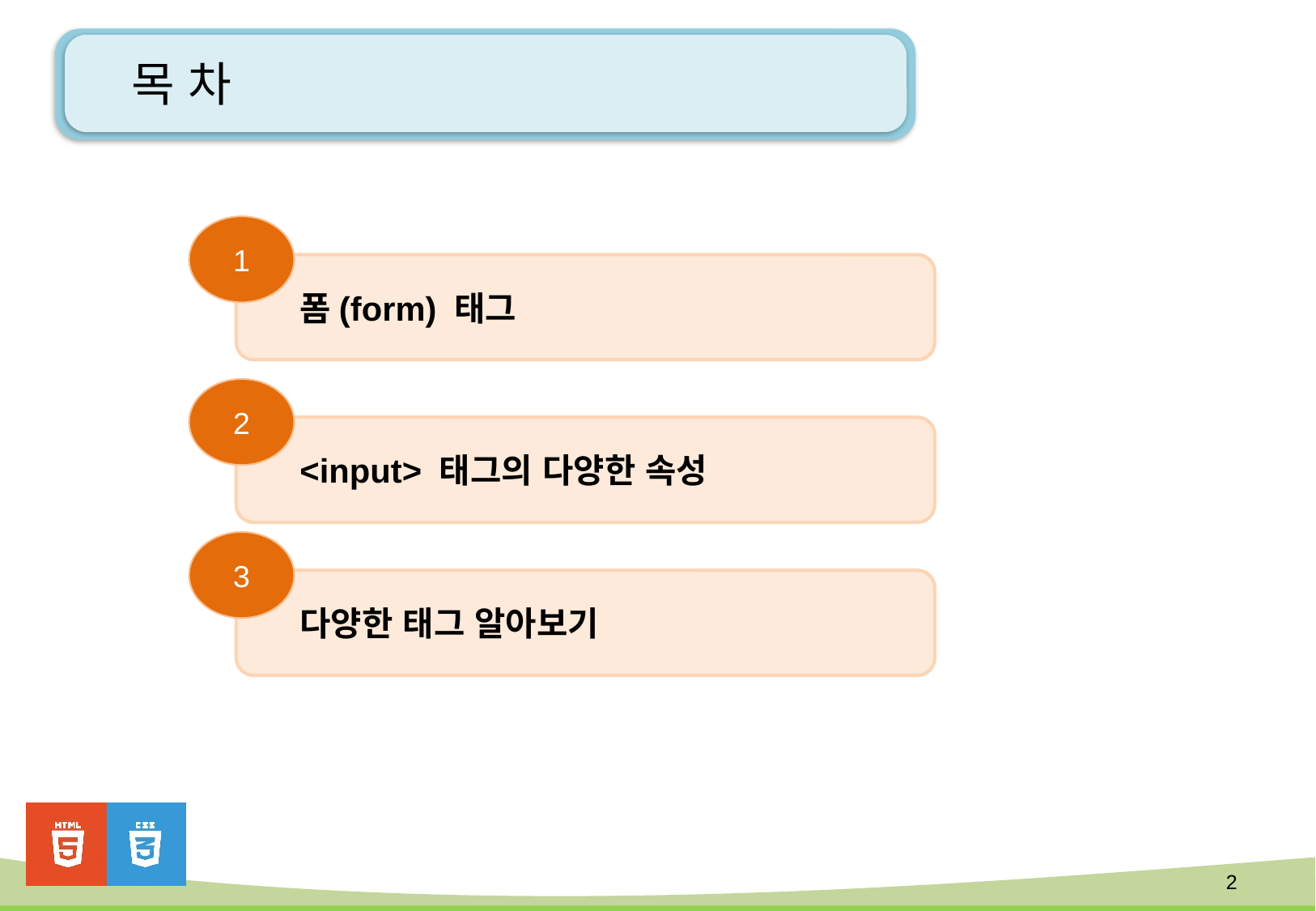

# 목 차
1
     폼(form) 태그
2
     <input> 태그의 다양한 속성
3
     다양한 태그 알아보기
2